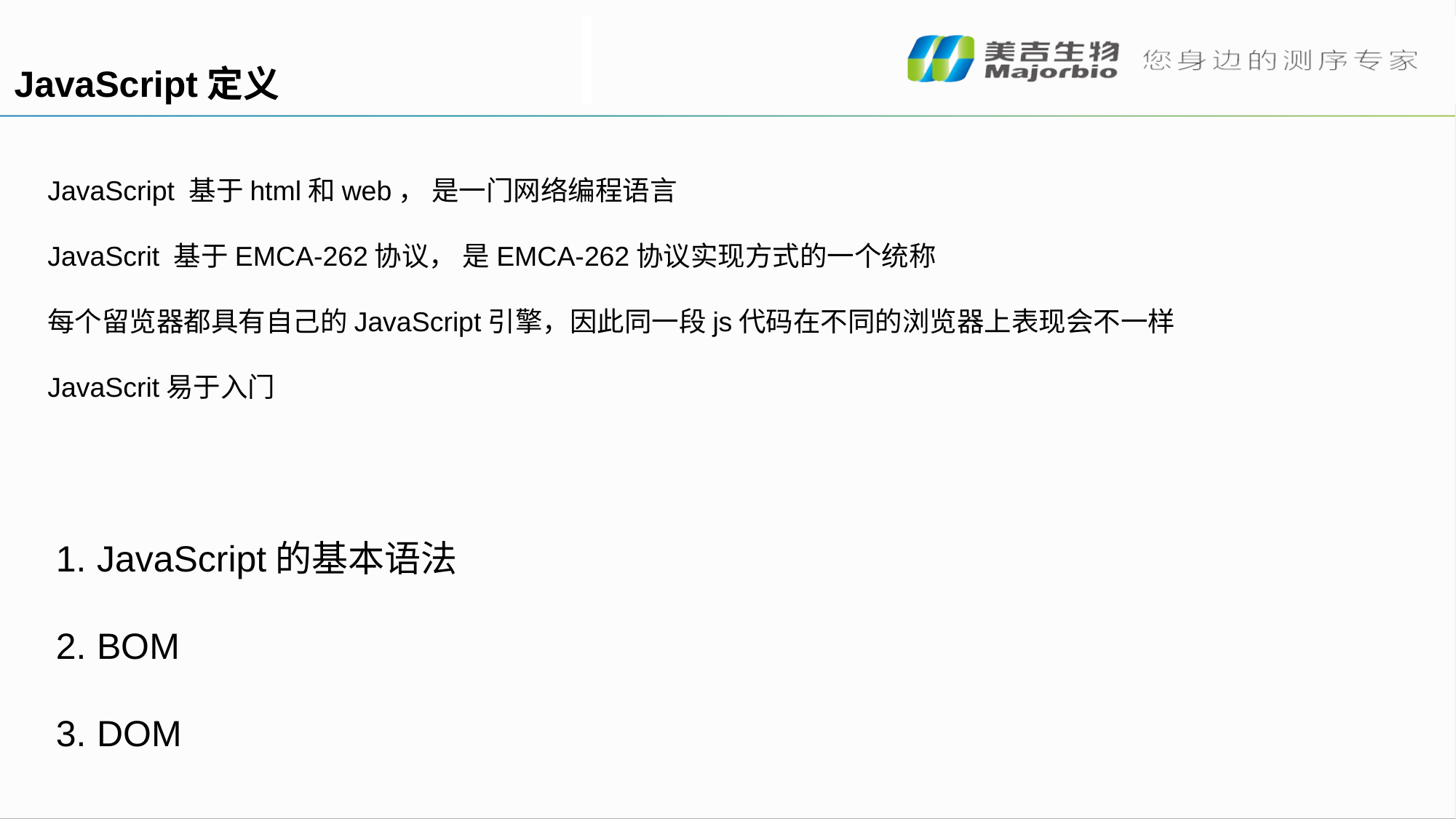

JavaScript定义
JavaScript 基于html和web， 是一门网络编程语言

JavaScrit 基于EMCA-262协议， 是EMCA-262协议实现方式的一个统称

每个留览器都具有自己的JavaScript引擎，因此同一段js代码在不同的浏览器上表现会不一样

JavaScrit易于入门
JavaScript的基本语法

BOM

DOM